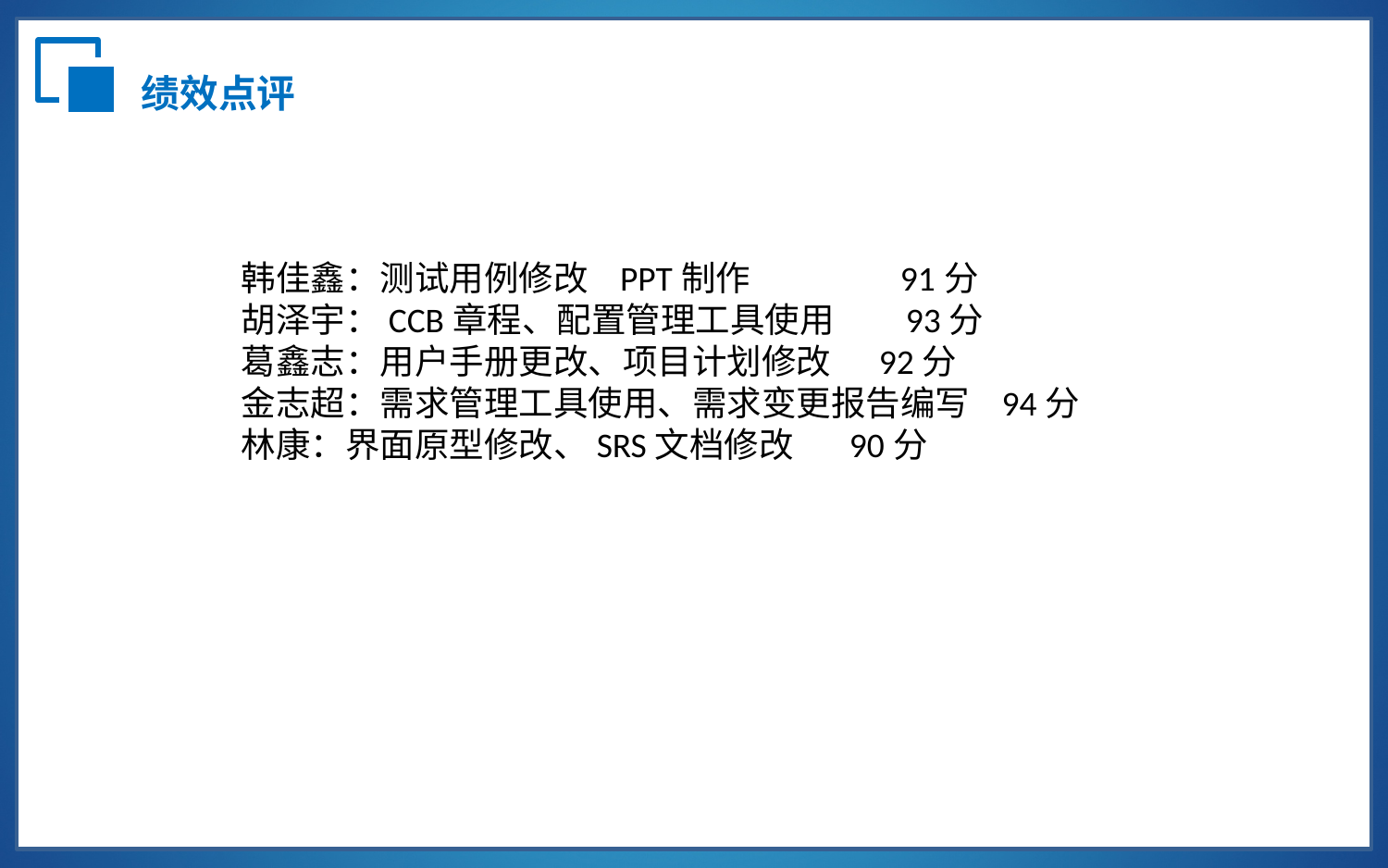

绩效点评
韩佳鑫：测试用例修改   PPT制作                  91分
胡泽宇：CCB章程、配置管理工具使用        93分
葛鑫志：用户手册更改、项目计划修改     92分
金志超：需求管理工具使用、需求变更报告编写   94分
林康：界面原型修改、SRS文档修改      90分